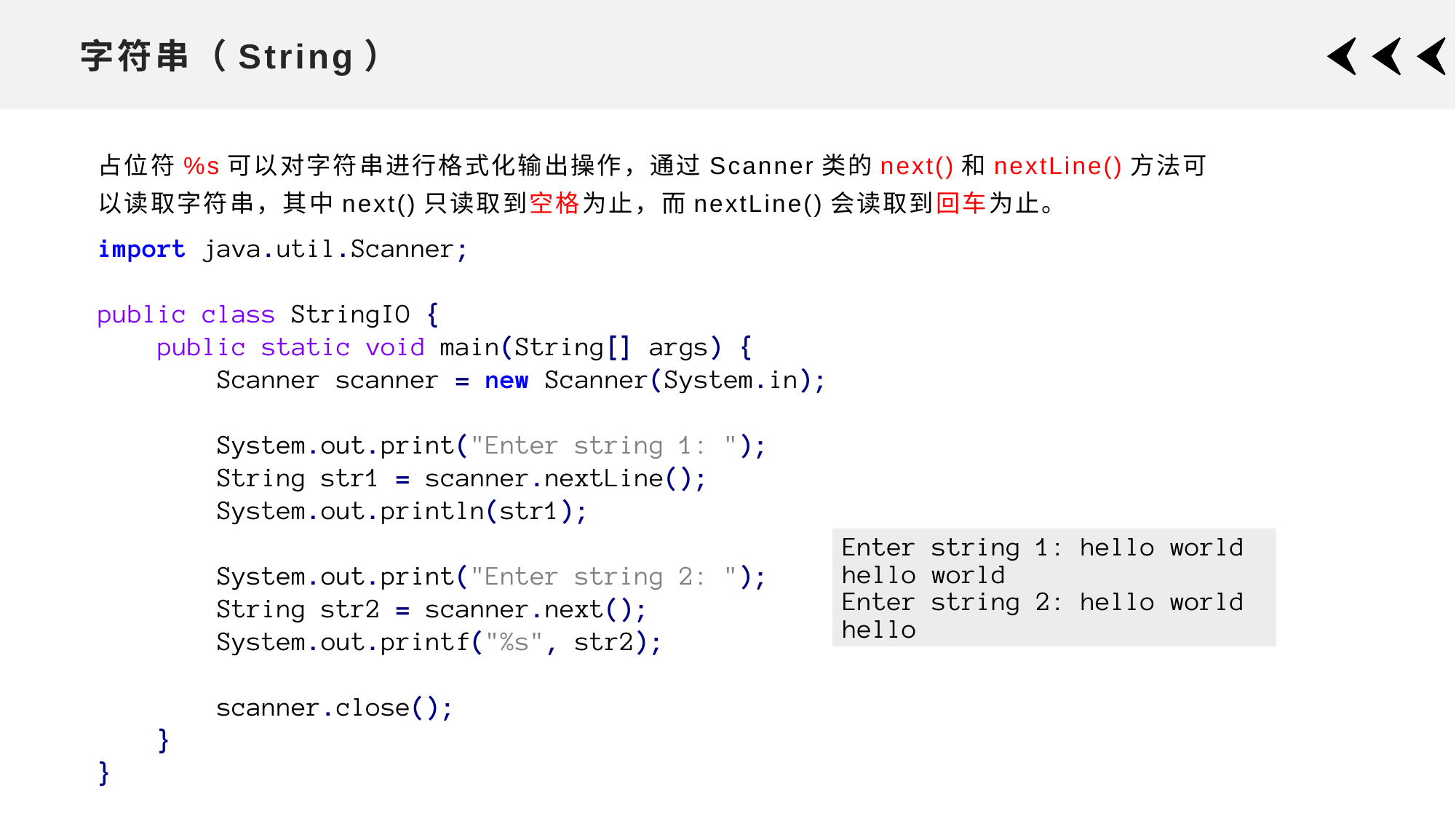

# 字符串（String）
占位符%s可以对字符串进行格式化输出操作，通过Scanner类的next()和nextLine()方法可以读取字符串，其中next()只读取到空格为止，而nextLine()会读取到回车为止。
import java.util.Scanner;

public class StringIO {
    public static void main(String[] args) {
        Scanner scanner = new Scanner(System.in);

        System.out.print("Enter string 1: ");
        String str1 = scanner.nextLine();
        System.out.println(str1);

        System.out.print("Enter string 2: ");
        String str2 = scanner.next();
        System.out.printf("%s", str2);

        scanner.close();
    }
}
| Enter string 1: hello world hello world Enter string 2: hello world hello |
| --- |